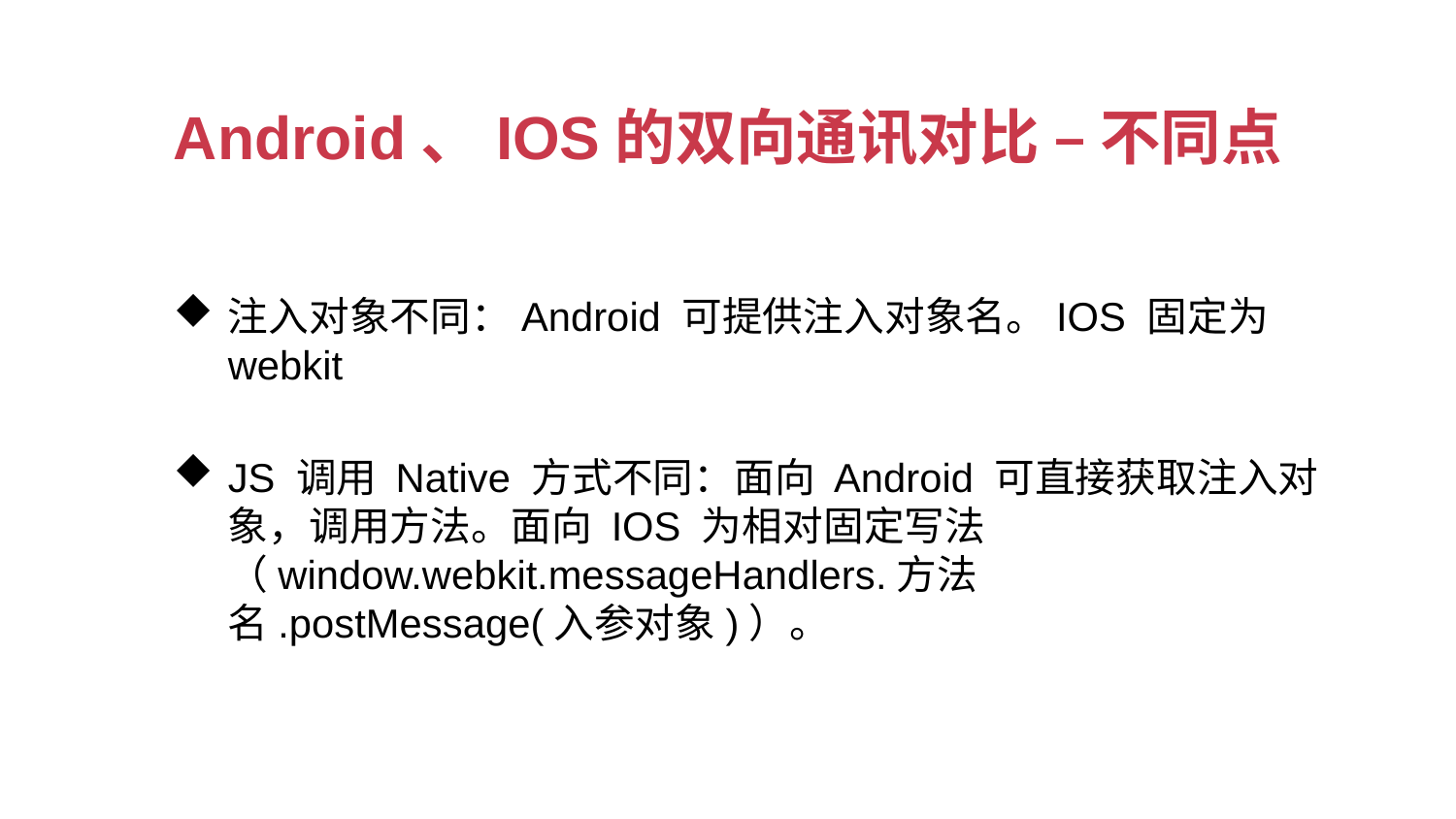

Android、IOS的双向通讯对比 – 不同点
注入对象不同：Android 可提供注入对象名。IOS 固定为 webkit
JS 调用 Native 方式不同：面向 Android 可直接获取注入对象，调用方法。面向 IOS 为相对固定写法（window.webkit.messageHandlers.方法名.postMessage(入参对象)）。